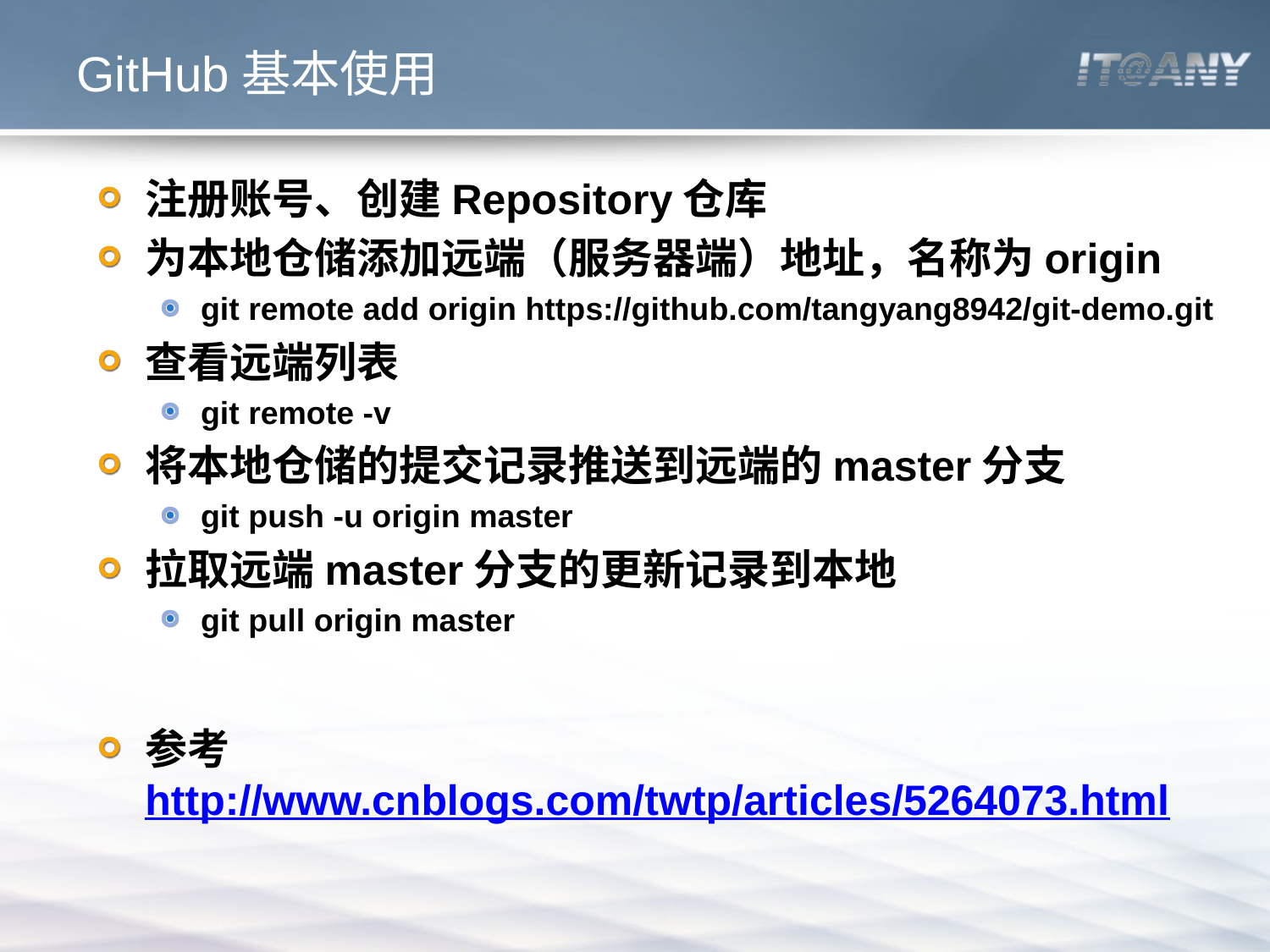

# GitHub基本使用
注册账号、创建Repository仓库
为本地仓储添加远端（服务器端）地址，名称为origin
git remote add origin https://github.com/tangyang8942/git-demo.git
查看远端列表
git remote -v
将本地仓储的提交记录推送到远端的master分支
git push -u origin master
拉取远端master分支的更新记录到本地
git pull origin master

参考http://www.cnblogs.com/twtp/articles/5264073.html